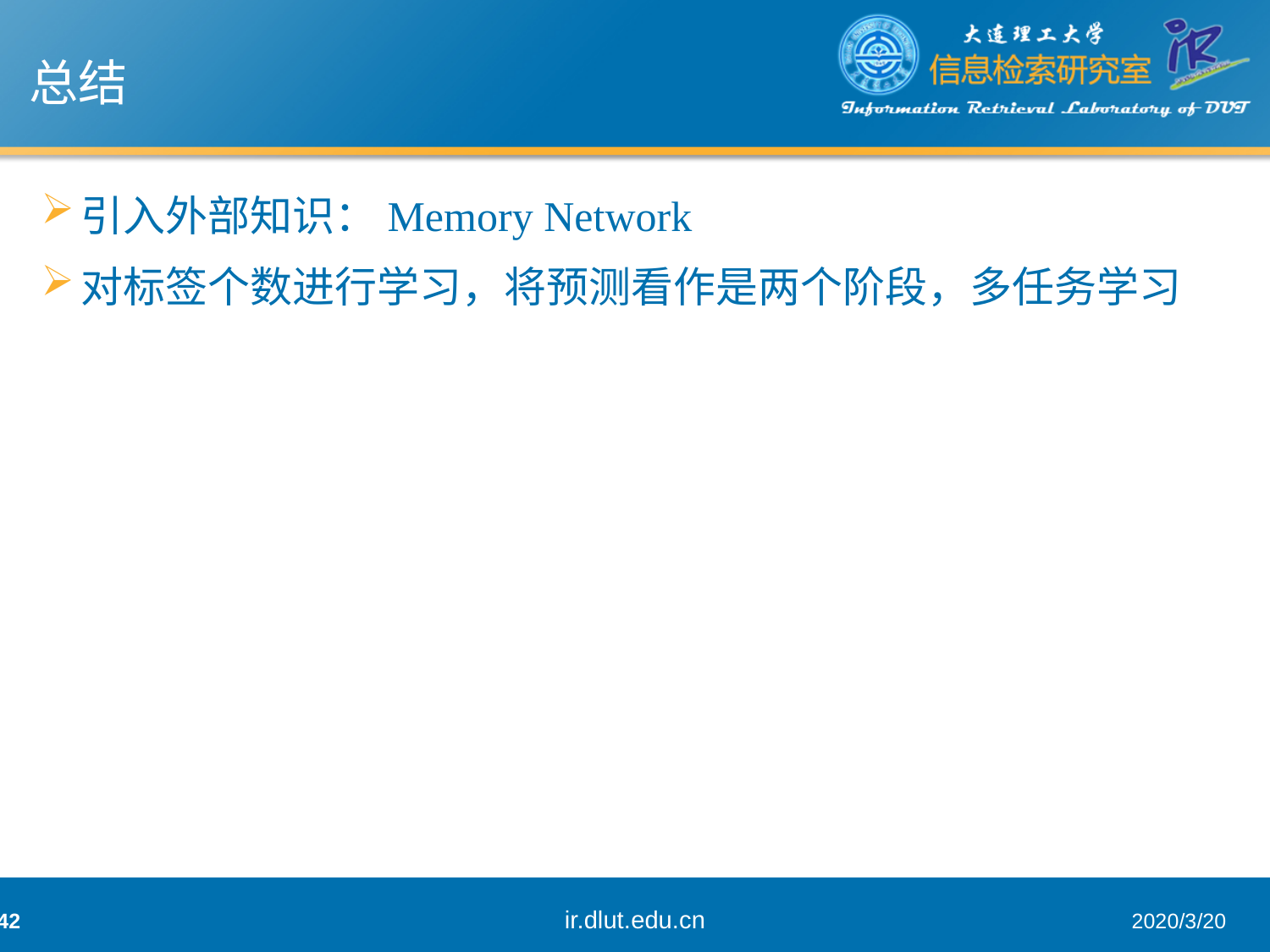

总结
引入外部知识：Memory Network
对标签个数进行学习，将预测看作是两个阶段，多任务学习